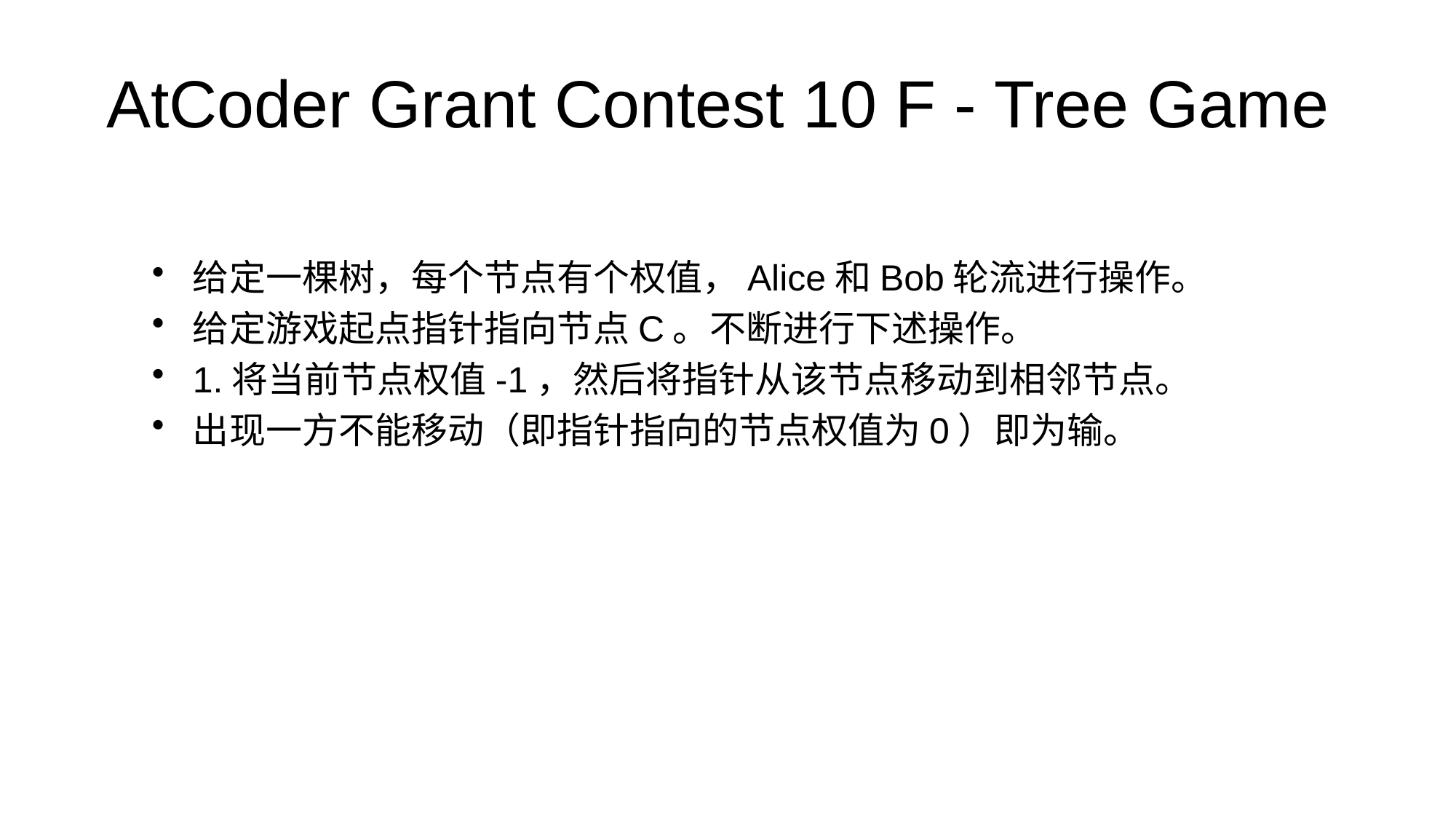

# AtCoder Grant Contest 10 F - Tree Game
给定一棵树，每个节点有个权值，Alice和Bob轮流进行操作。
给定游戏起点指针指向节点C。不断进行下述操作。
1.将当前节点权值-1，然后将指针从该节点移动到相邻节点。
出现一方不能移动（即指针指向的节点权值为0）即为输。